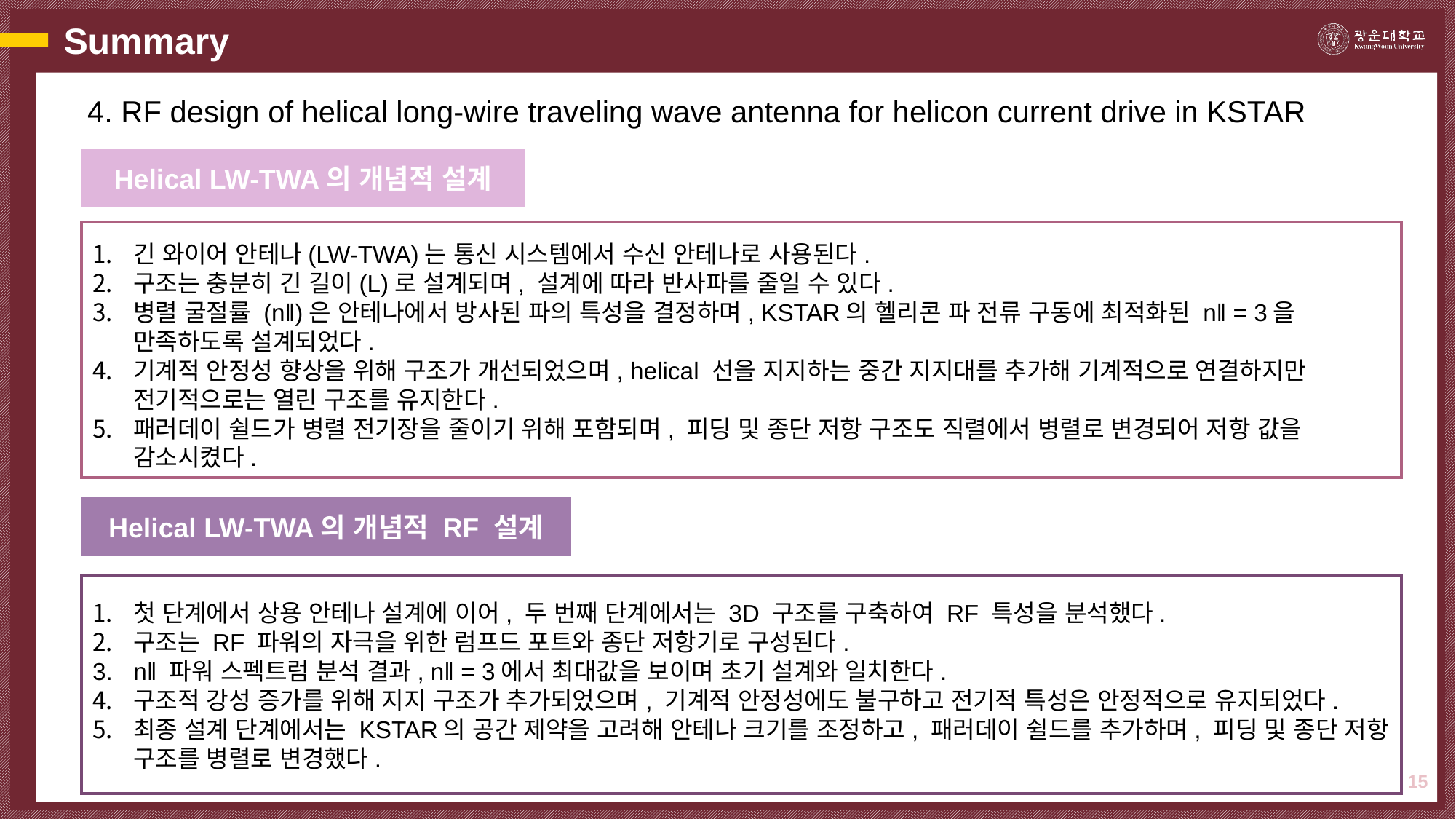

# Summary
4. RF design of helical long-wire traveling wave antenna for helicon current drive in KSTAR
Helical LW-TWA의 개념적 설계

긴 와이어 안테나(LW-TWA)는 통신 시스템에서 수신 안테나로 사용된다.
구조는 충분히 긴 길이(L)로 설계되며, 설계에 따라 반사파를 줄일 수 있다.
병렬 굴절률 (n‖)은 안테나에서 방사된 파의 특성을 결정하며, KSTAR의 헬리콘 파 전류 구동에 최적화된 n‖ = 3을 만족하도록 설계되었다.
기계적 안정성 향상을 위해 구조가 개선되었으며, helical 선을 지지하는 중간 지지대를 추가해 기계적으로 연결하지만 전기적으로는 열린 구조를 유지한다.
패러데이 쉴드가 병렬 전기장을 줄이기 위해 포함되며, 피딩 및 종단 저항 구조도 직렬에서 병렬로 변경되어 저항 값을 감소시켰다.
Helical LW-TWA의 개념적 RF 설계

첫 단계에서 상용 안테나 설계에 이어, 두 번째 단계에서는 3D 구조를 구축하여 RF 특성을 분석했다.
구조는 RF 파워의 자극을 위한 럼프드 포트와 종단 저항기로 구성된다.
n‖ 파워 스펙트럼 분석 결과, n‖ = 3에서 최대값을 보이며 초기 설계와 일치한다.
구조적 강성 증가를 위해 지지 구조가 추가되었으며, 기계적 안정성에도 불구하고 전기적 특성은 안정적으로 유지되었다.
최종 설계 단계에서는 KSTAR의 공간 제약을 고려해 안테나 크기를 조정하고, 패러데이 쉴드를 추가하며, 피딩 및 종단 저항 구조를 병렬로 변경했다.
15